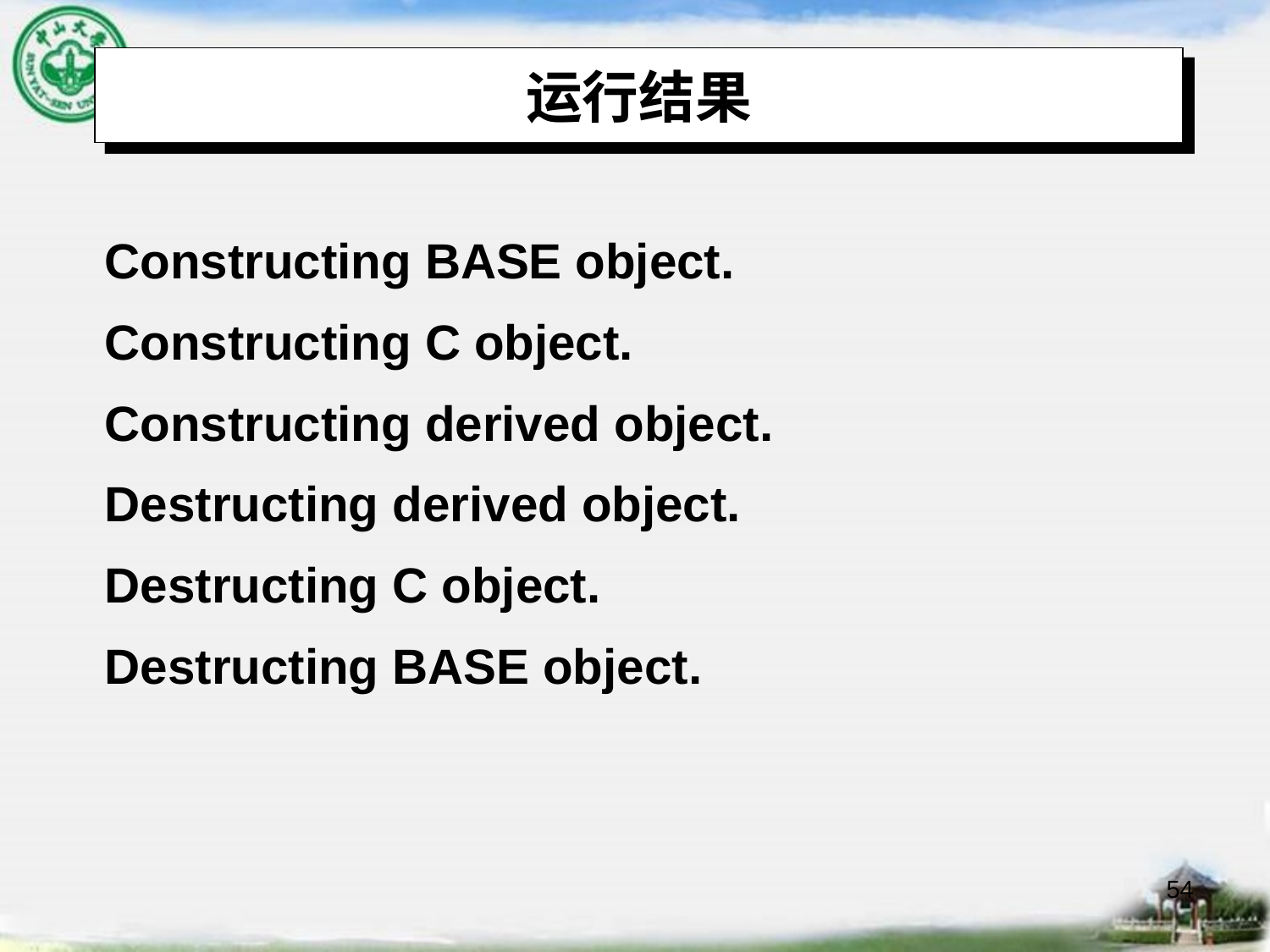

# 运行结果
Constructing BASE object.
Constructing C object.
Constructing derived object.
Destructing derived object.
Destructing C object.
Destructing BASE object.
54